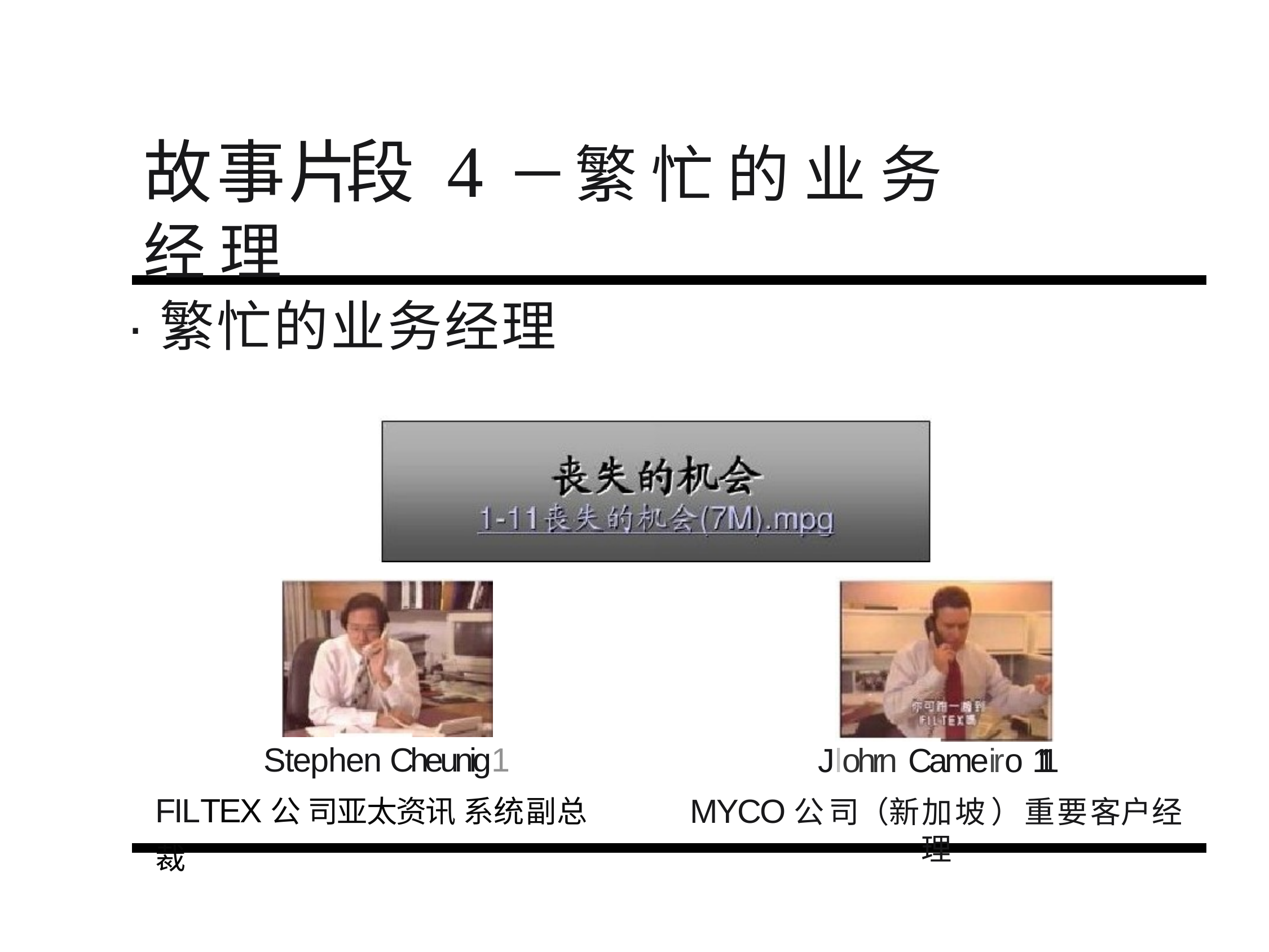

# 故事片段 4－繁 忙 的 业 务 经 理

·繁忙的业务经理

Stephen Cheunig1  FILTEX公 司亚太资讯 系统副总裁
Jlohrn	Cameiro 111
MYCO公司（新加坡）重要客户经理